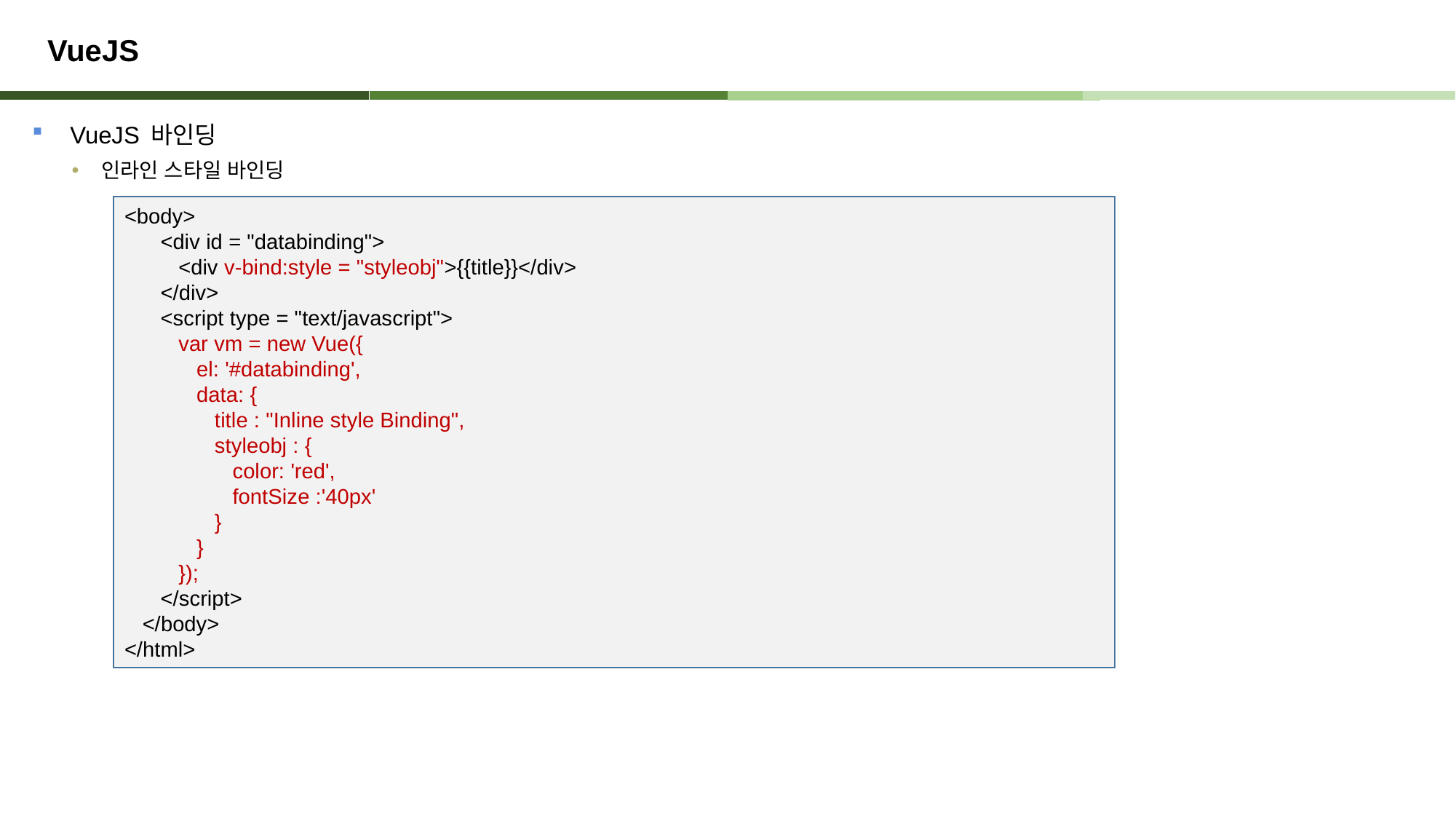

# VueJS
VueJS 바인딩
 인라인 스타일 바인딩
<body>
      <div id = "databinding">
         <div v-bind:style = "styleobj">{{title}}</div>
      </div>
      <script type = "text/javascript">
         var vm = new Vue({
            el: '#databinding',
            data: {
               title : "Inline style Binding",
               styleobj : {
                  color: 'red',
                  fontSize :'40px'
               }
            }
         });
      </script>
   </body>
</html>